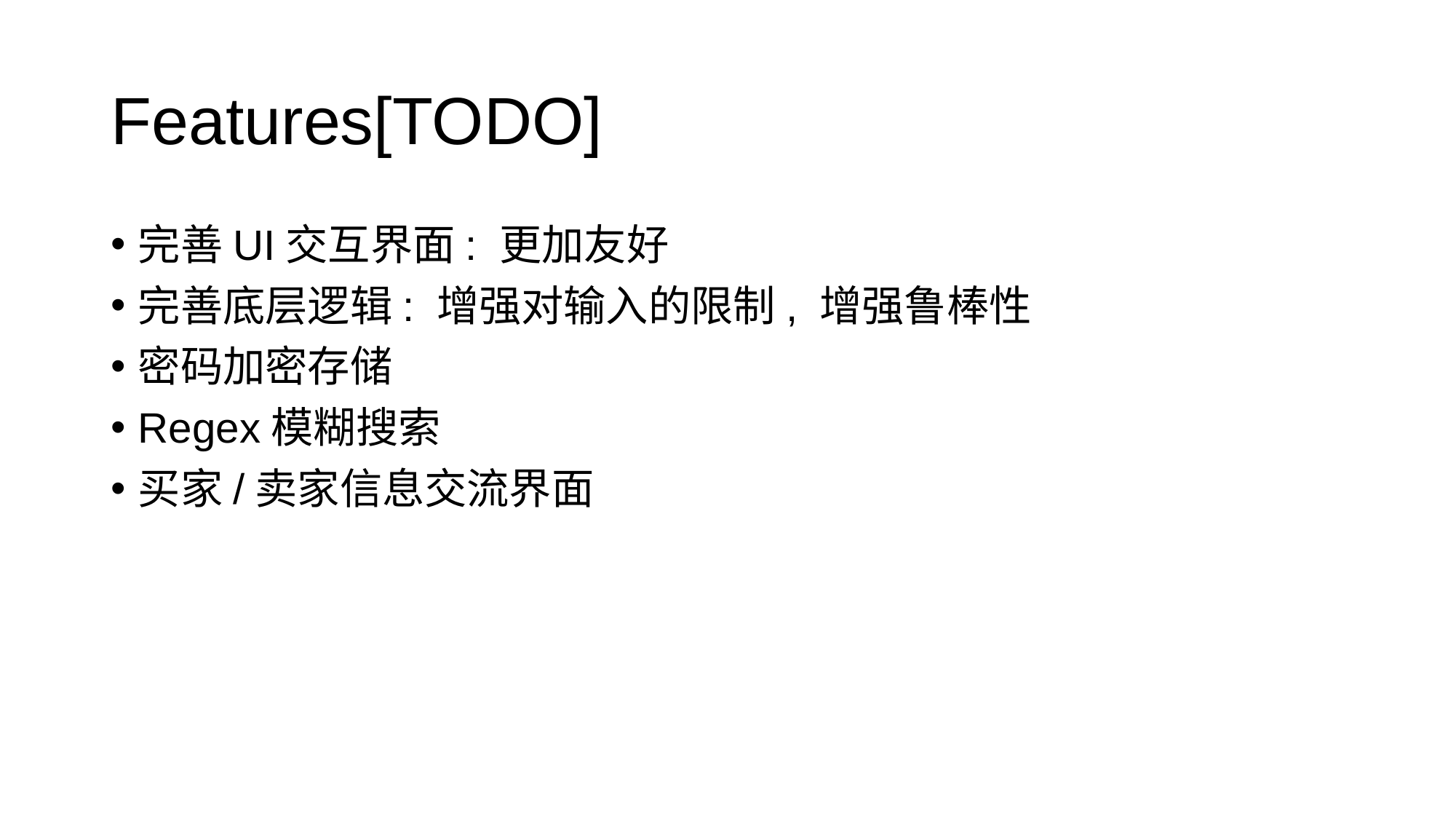

# Features[TODO]
完善UI交互界面: 更加友好
完善底层逻辑: 增强对输入的限制, 增强鲁棒性
密码加密存储
Regex模糊搜索
买家/卖家信息交流界面